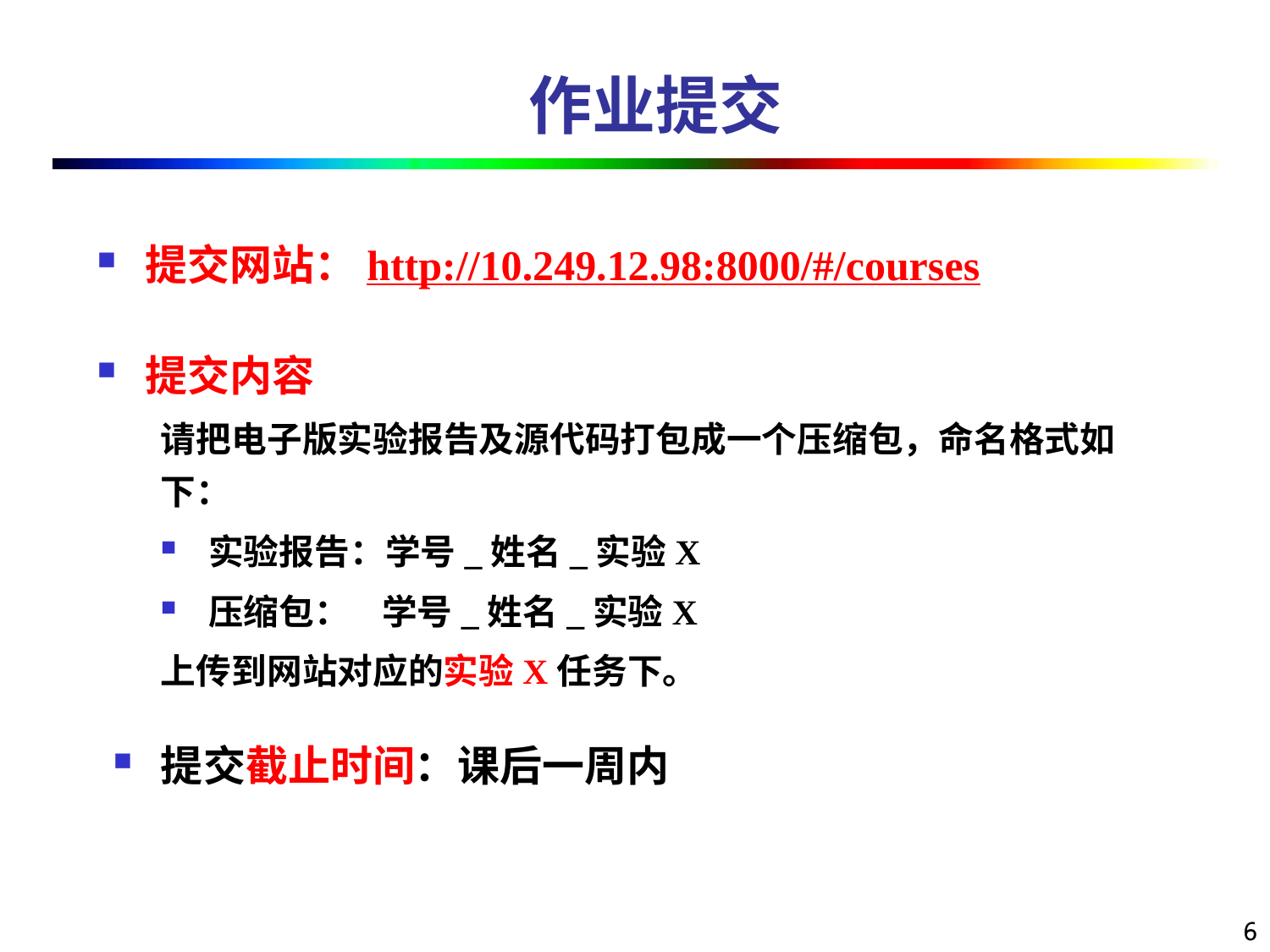

# 作业提交

提交网站：http://10.249.12.98:8000/#/courses

提交内容
请把电子版实验报告及源代码打包成一个压缩包，命名格式如下：
实验报告：学号_姓名_实验X
压缩包：    学号_姓名_实验X
上传到网站对应的实验X任务下。

提交截止时间：课后一周内

6